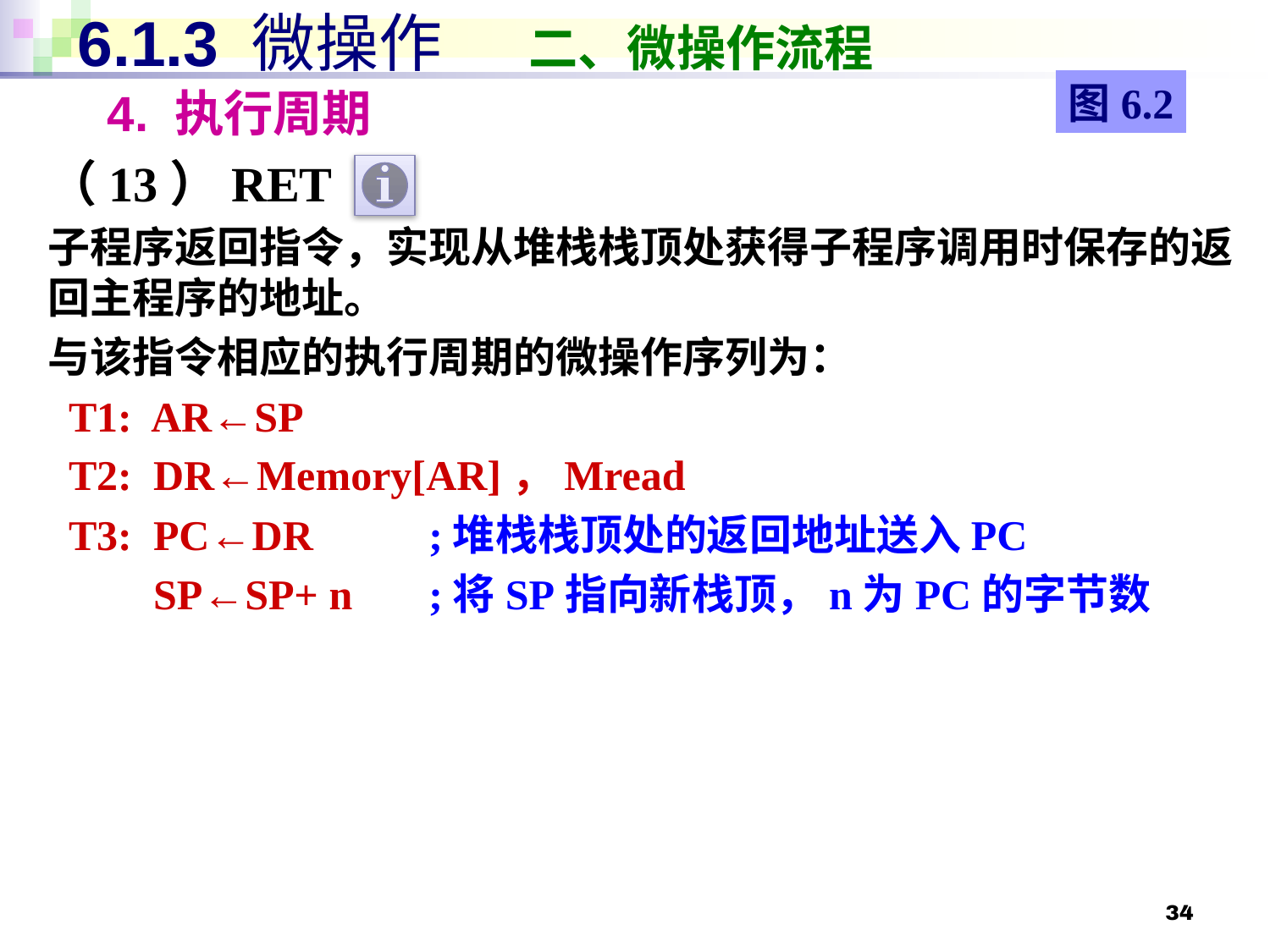

# 6.1.3 微操作      二、微操作流程
图6.2
4. 执行周期
（13）RET
子程序返回指令，实现从堆栈栈顶处获得子程序调用时保存的返回主程序的地址。
与该指令相应的执行周期的微操作序列为：
  T1:  AR←SP
  T2:  DR←Memory[AR]，Mread
  T3:  PC←DR	;堆栈栈顶处的返回地址送入PC
          SP←SP+ n	;将SP指向新栈顶，n为PC的字节数

34